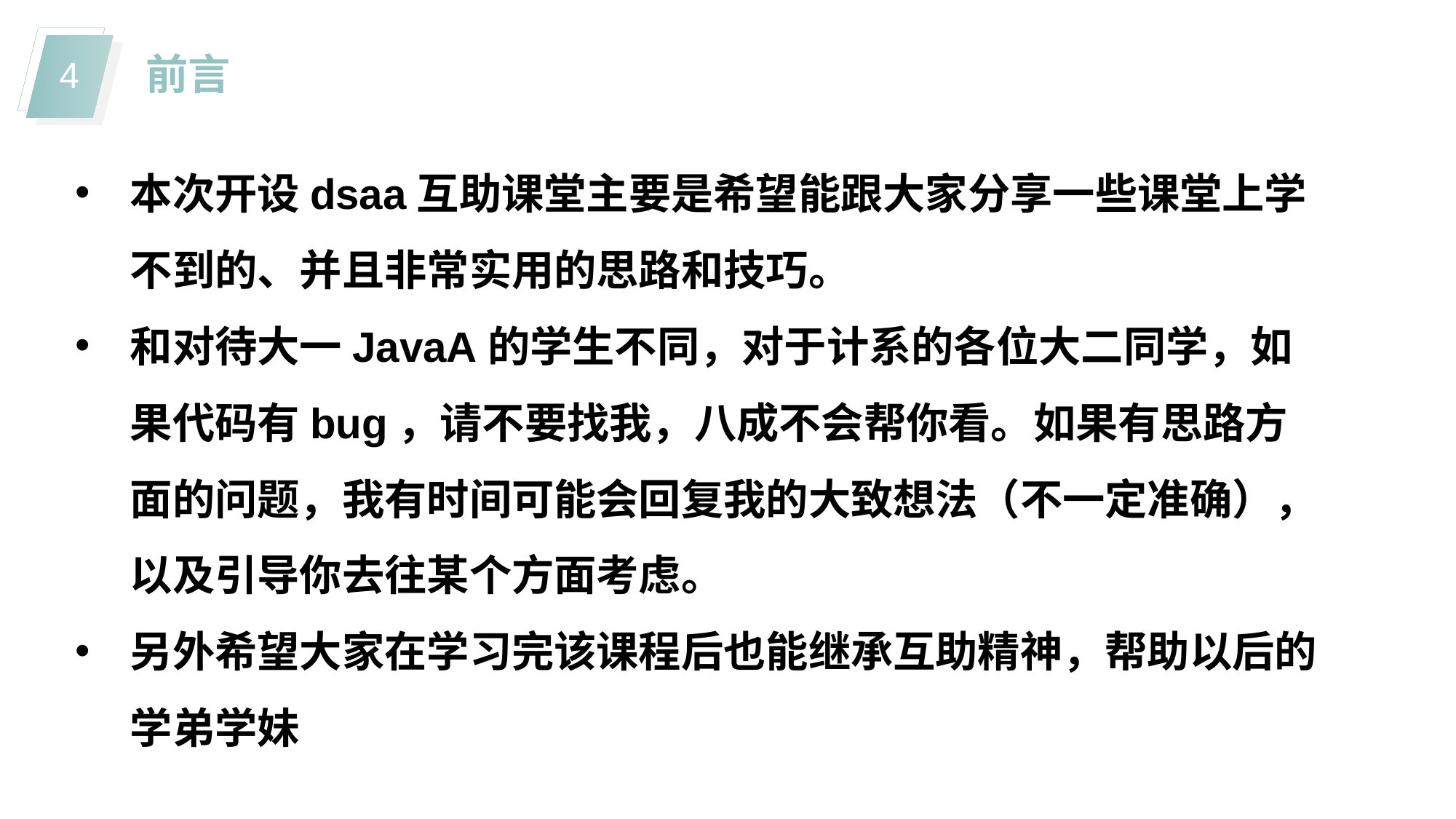

前言
本次开设dsaa互助课堂主要是希望能跟大家分享一些课堂上学不到的、并且非常实用的思路和技巧。
和对待大一JavaA的学生不同，对于计系的各位大二同学，如果代码有bug，请不要找我，八成不会帮你看。如果有思路方面的问题，我有时间可能会回复我的大致想法（不一定准确），以及引导你去往某个方面考虑。
另外希望大家在学习完该课程后也能继承互助精神，帮助以后的学弟学妹